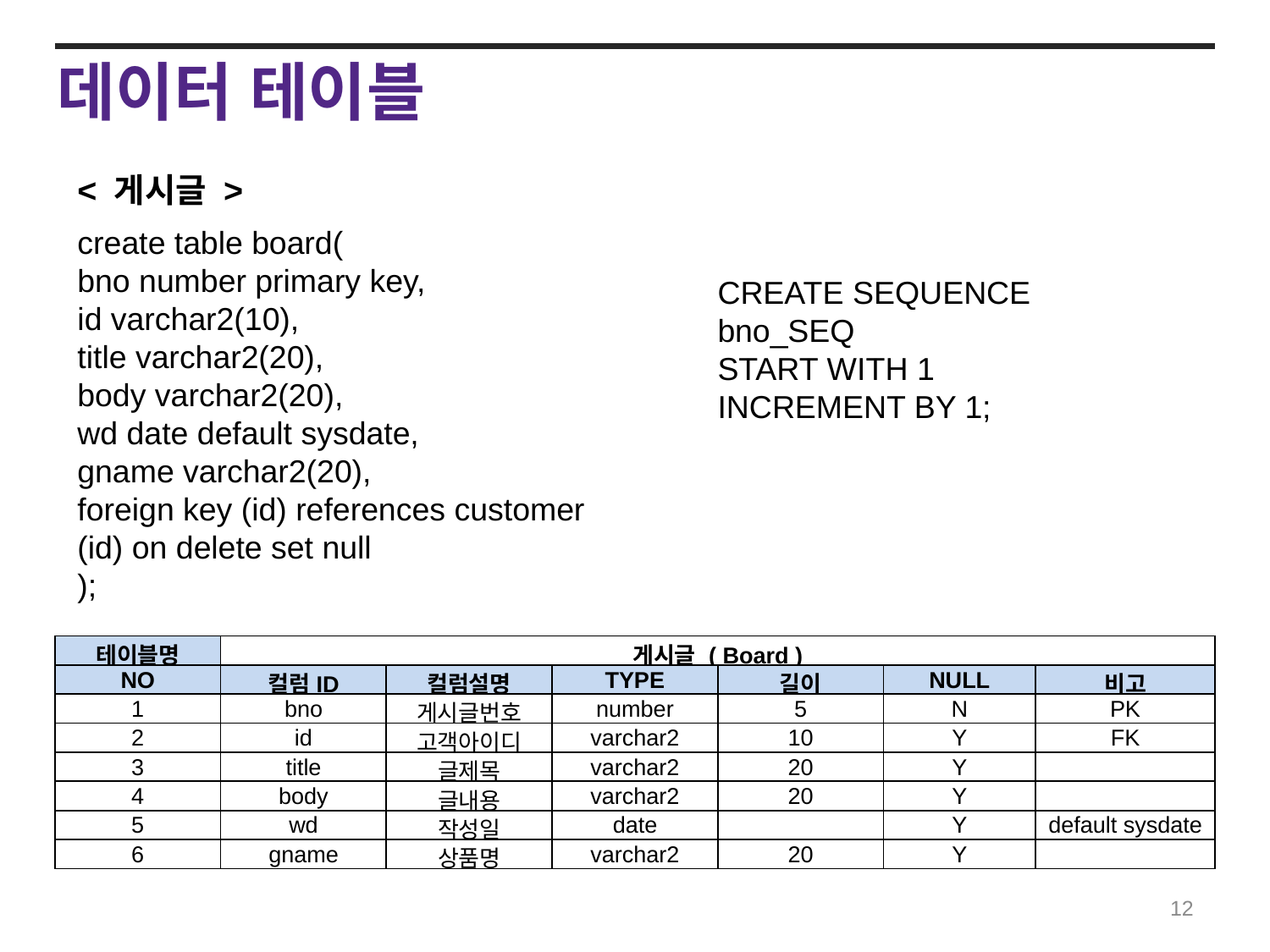

데이터 테이블
< 게시글 >
create table board(
bno number primary key,
id varchar2(10),
title varchar2(20),
body varchar2(20),
wd date default sysdate,
gname varchar2(20),
foreign key (id) references customer
(id) on delete set null
);
CREATE SEQUENCE bno_SEQ
START WITH 1
INCREMENT BY 1;
| 테이블명 | 게시글 ( Board ) |  |  |  |  |  |
| --- | --- | --- | --- | --- | --- | --- |
| NO | 컬럼ID | 컬럼설명 | TYPE | 길이 | NULL | 비고 |
| 1 | bno | 게시글번호 | number | 5 | N | PK |
| 2 | id | 고객아이디 | varchar2 | 10 | Y | FK |
| 3 | title | 글제목 | varchar2 | 20 | Y |  |
| 4 | body | 글내용 | varchar2 | 20 | Y |  |
| 5 | wd | 작성일 | date |  | Y | default sysdate |
| 6 | gname | 상품명 | varchar2 | 20 | Y |  |
12